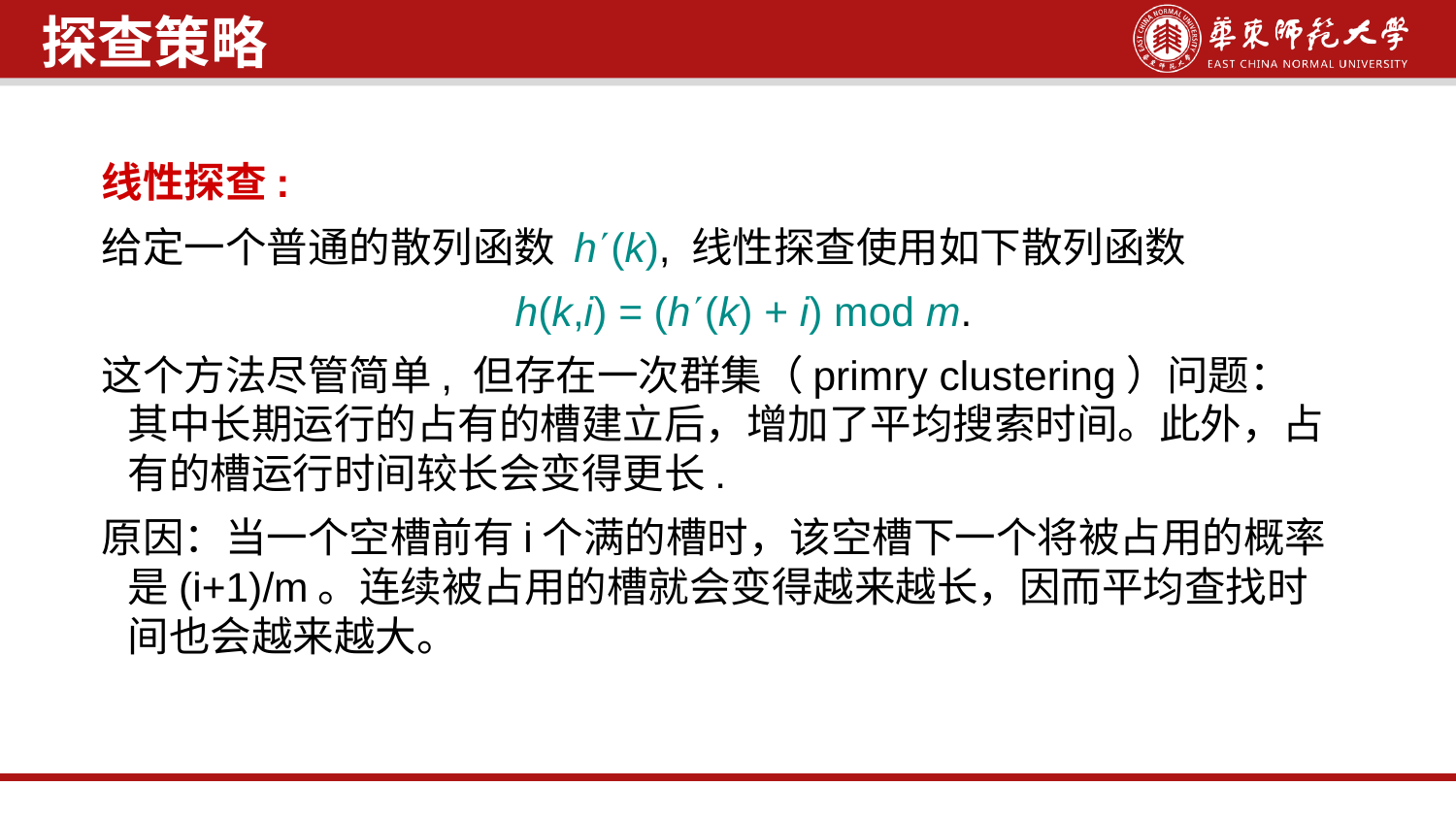

探查策略
线性探查:
给定一个普通的散列函数 h′(k), 线性探查使用如下散列函数
      h(k,i) = (h′(k) + i) mod m.
这个方法尽管简单, 但存在一次群集（primry clustering）问题：其中长期运行的占有的槽建立后，增加了平均搜索时间。此外，占有的槽运行时间较长会变得更长.
原因：当一个空槽前有i个满的槽时，该空槽下一个将被占用的概率是(i+1)/m。连续被占用的槽就会变得越来越长，因而平均查找时间也会越来越大。